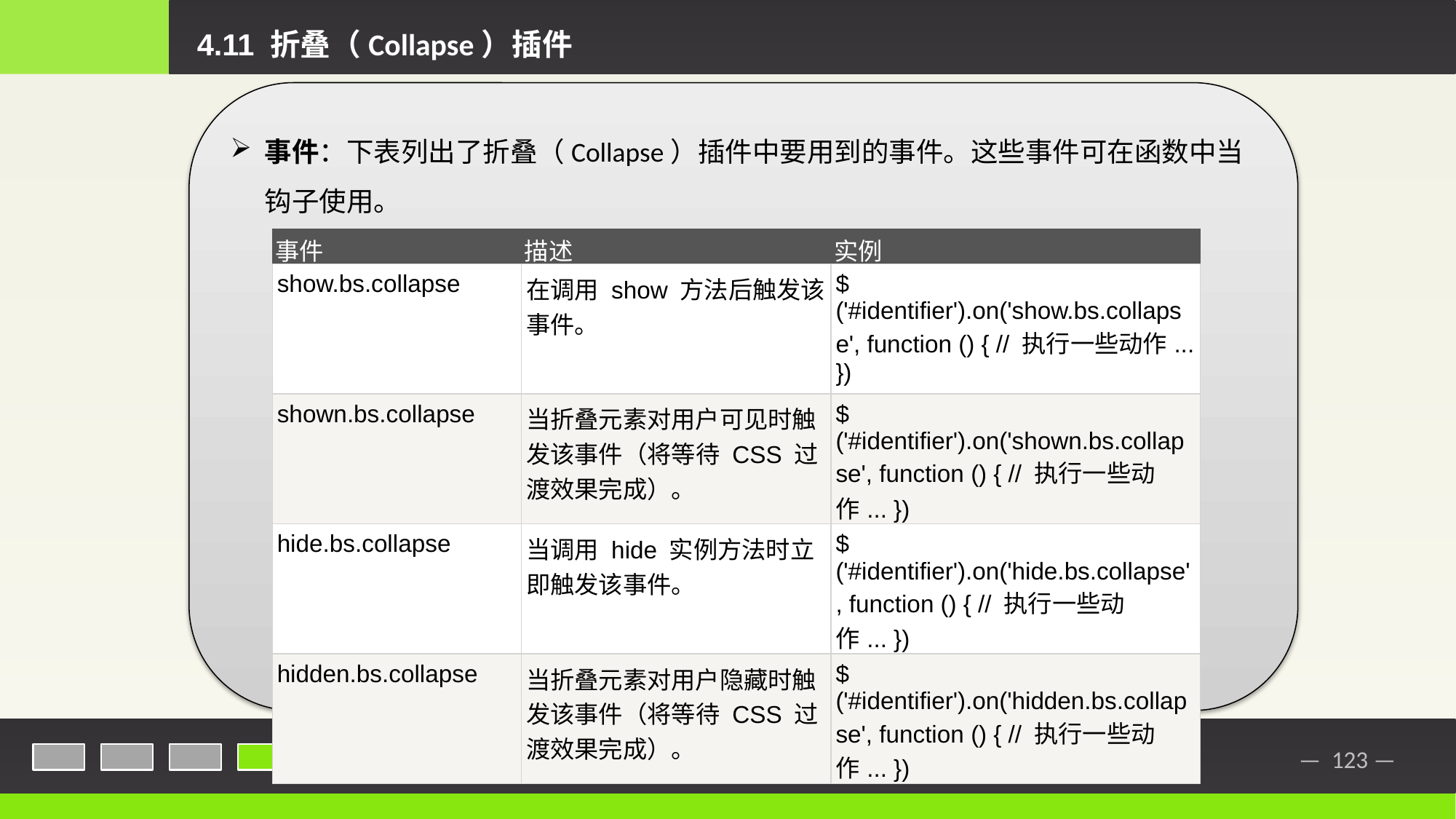

4.11 折叠（Collapse）插件
事件：下表列出了折叠（Collapse）插件中要用到的事件。这些事件可在函数中当钩子使用。
| 事件 | 描述 | 实例 |
| --- | --- | --- |
| show.bs.collapse | 在调用 show 方法后触发该事件。 | $('#identifier').on('show.bs.collapse', function () { // 执行一些动作... }) |
| shown.bs.collapse | 当折叠元素对用户可见时触发该事件（将等待 CSS 过渡效果完成）。 | $('#identifier').on('shown.bs.collapse', function () { // 执行一些动作... }) |
| hide.bs.collapse | 当调用 hide 实例方法时立即触发该事件。 | $('#identifier').on('hide.bs.collapse', function () { // 执行一些动作... }) |
| hidden.bs.collapse | 当折叠元素对用户隐藏时触发该事件（将等待 CSS 过渡效果完成）。 | $('#identifier').on('hidden.bs.collapse', function () { // 执行一些动作... }) |